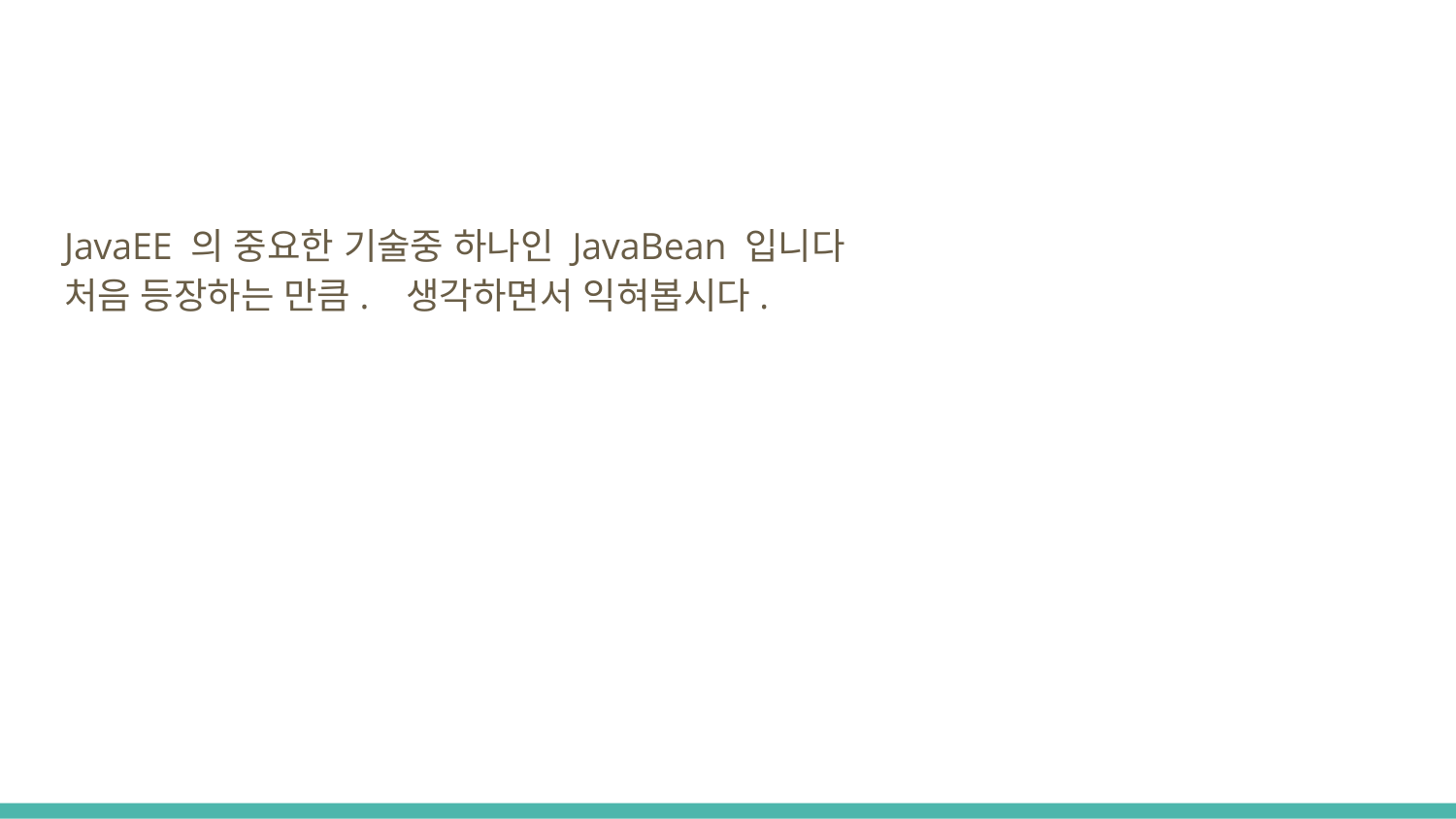

#
JavaEE 의 중요한 기술중 하나인 JavaBean 입니다
처음 등장하는 만큼.   생각하면서 익혀봅시다.